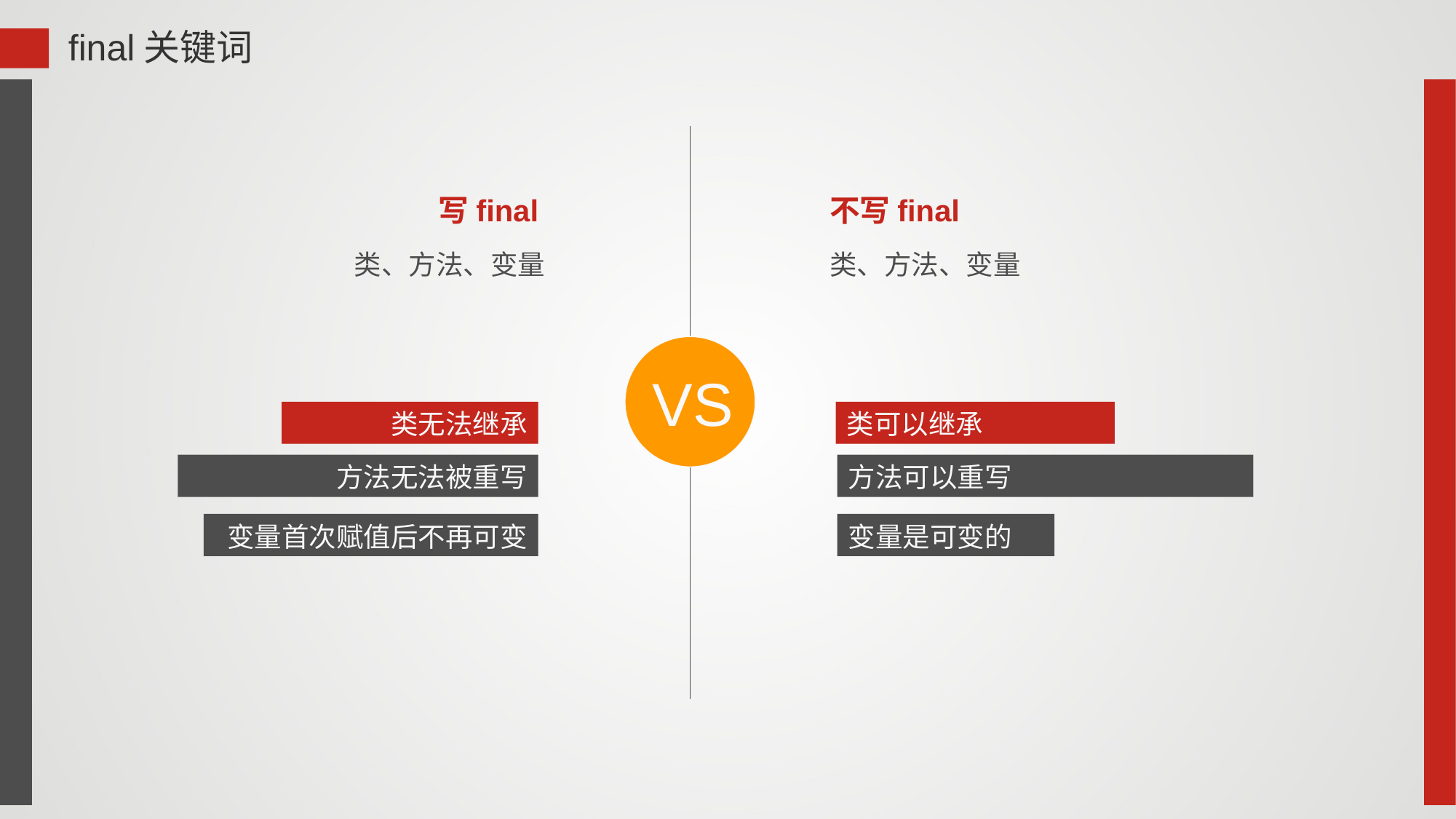

final关键词

写final
不写final
类、方法、变量
类、方法、变量

VS
类无法继承
类可以继承

方法无法被重写
方法可以重写

变量首次赋值后不再可变
变量是可变的